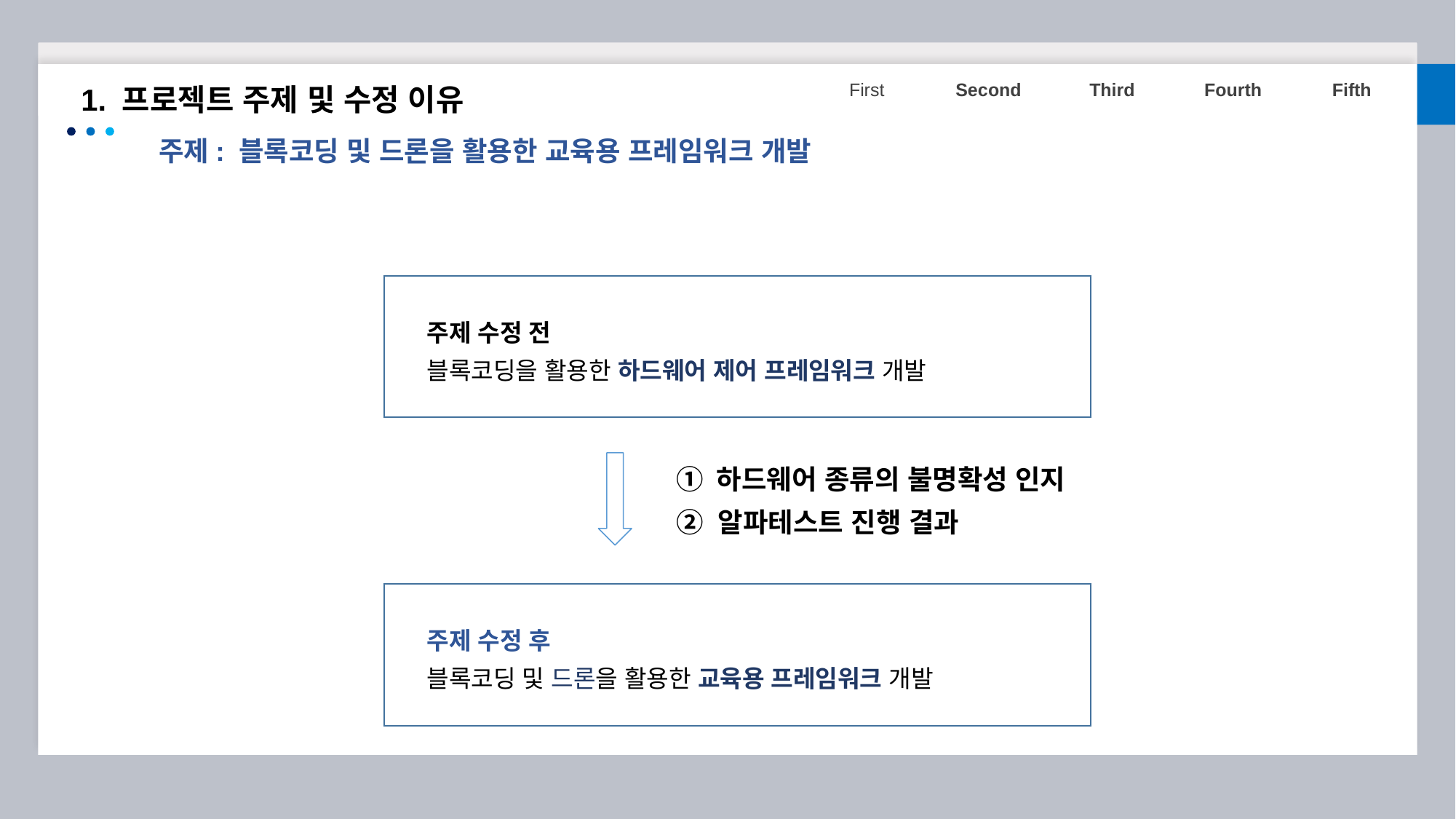

First
Second
Third
Fourth
Fifth
1. 프로젝트 주제 및 수정 이유
주제: 블록코딩 및 드론을 활용한 교육용 프레임워크 개발

주제 수정 전
블록코딩을 활용한 하드웨어 제어 프레임워크 개발
① 하드웨어 종류의 불명확성 인지
② 알파테스트 진행 결과

주제 수정 후
블록코딩 및 드론을 활용한 교육용 프레임워크 개발